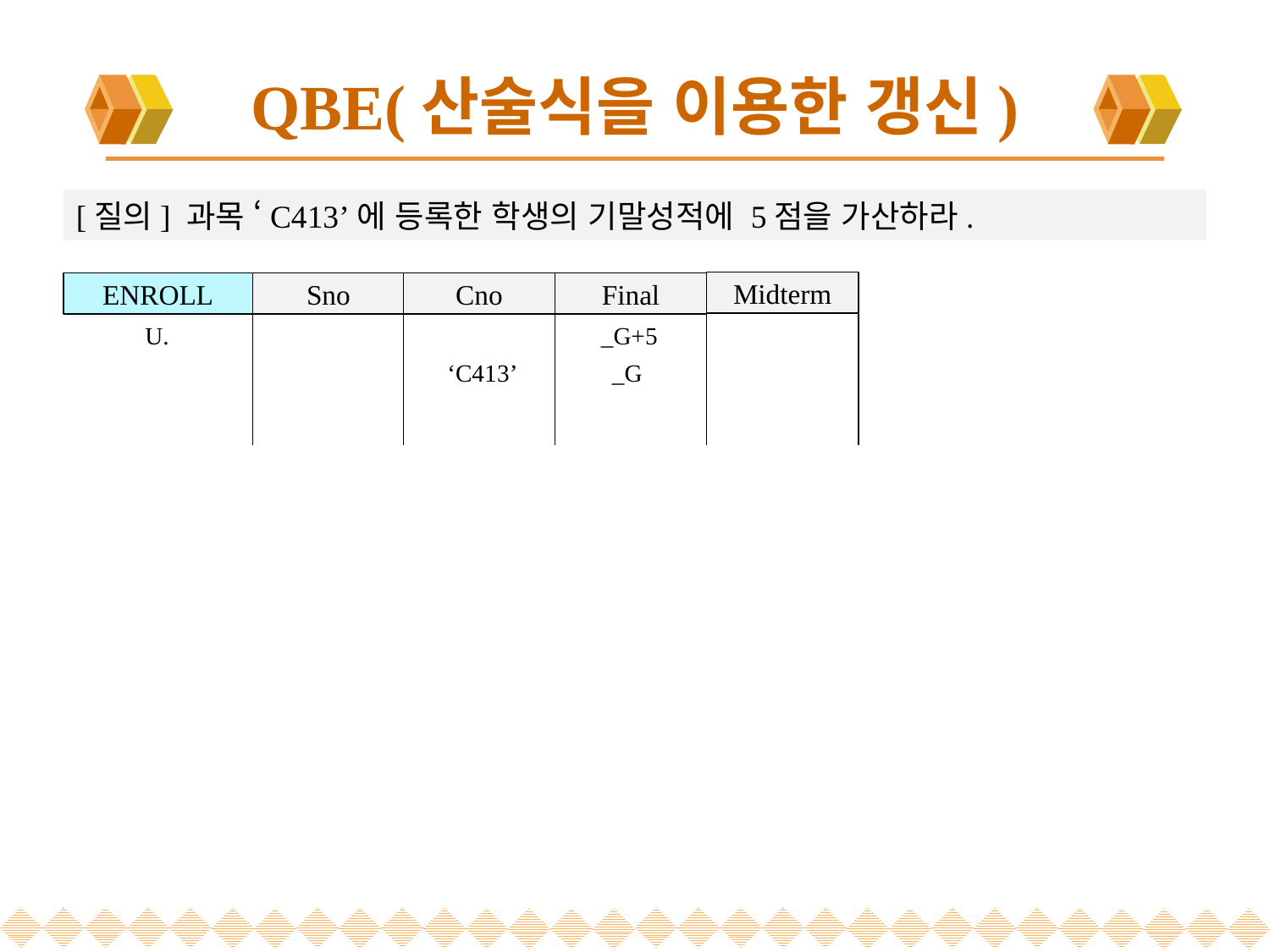

# QBE(산술식을 이용한 갱신)
[질의] 과목 ‘C413’에 등록한 학생의 기말성적에 5점을 가산하라.
Midterm
Final
Cno
ENROLL
Sno
U.
 _G+5
_G
‘C413’